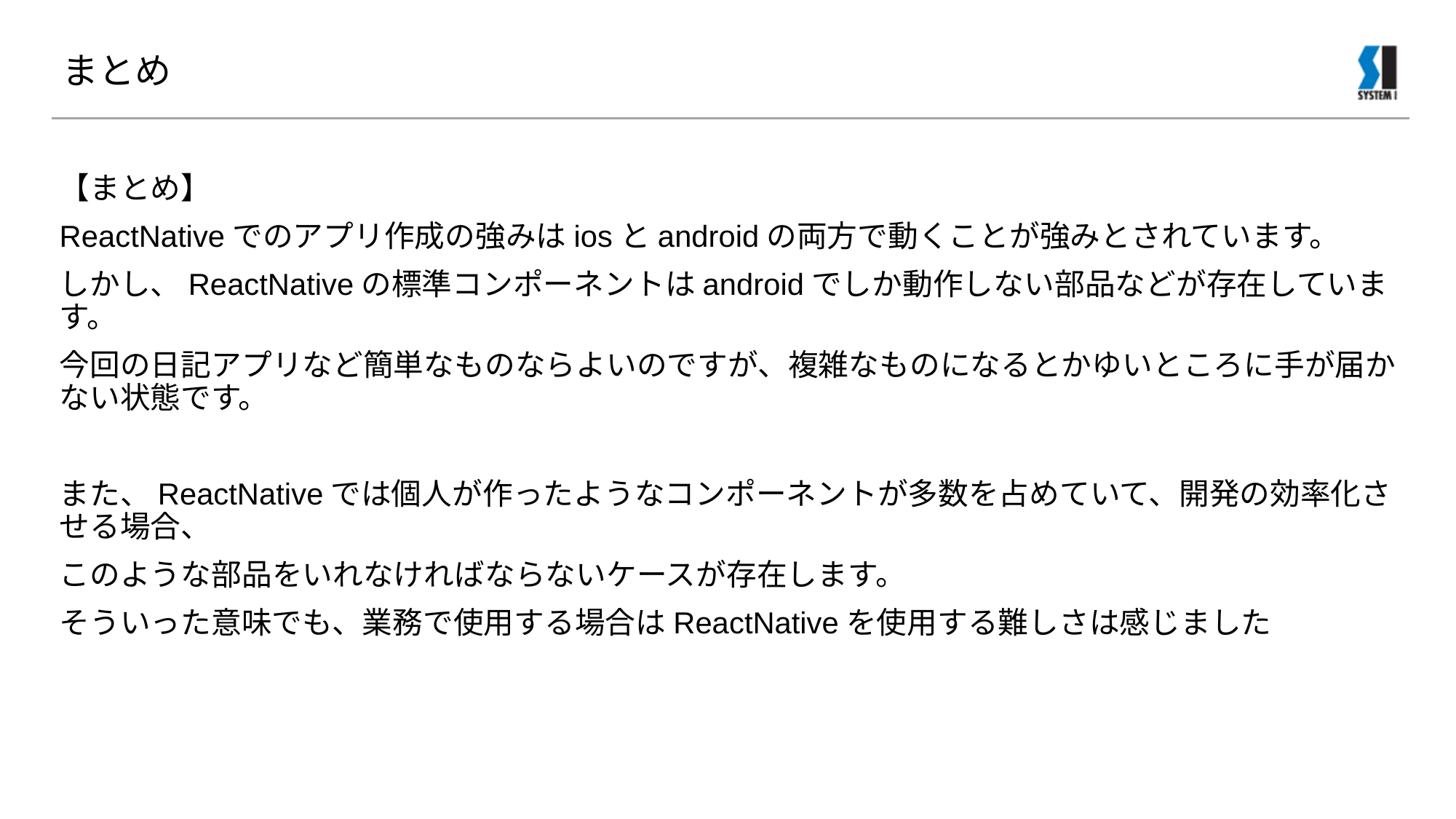

# まとめ
【まとめ】
ReactNativeでのアプリ作成の強みはiosとandroidの両方で動くことが強みとされています。
しかし、ReactNativeの標準コンポーネントはandroidでしか動作しない部品などが存在しています。
今回の日記アプリなど簡単なものならよいのですが、複雑なものになるとかゆいところに手が届かない状態です。

また、ReactNativeでは個人が作ったようなコンポーネントが多数を占めていて、開発の効率化させる場合、
このような部品をいれなければならないケースが存在します。
そういった意味でも、業務で使用する場合はReactNativeを使用する難しさは感じました